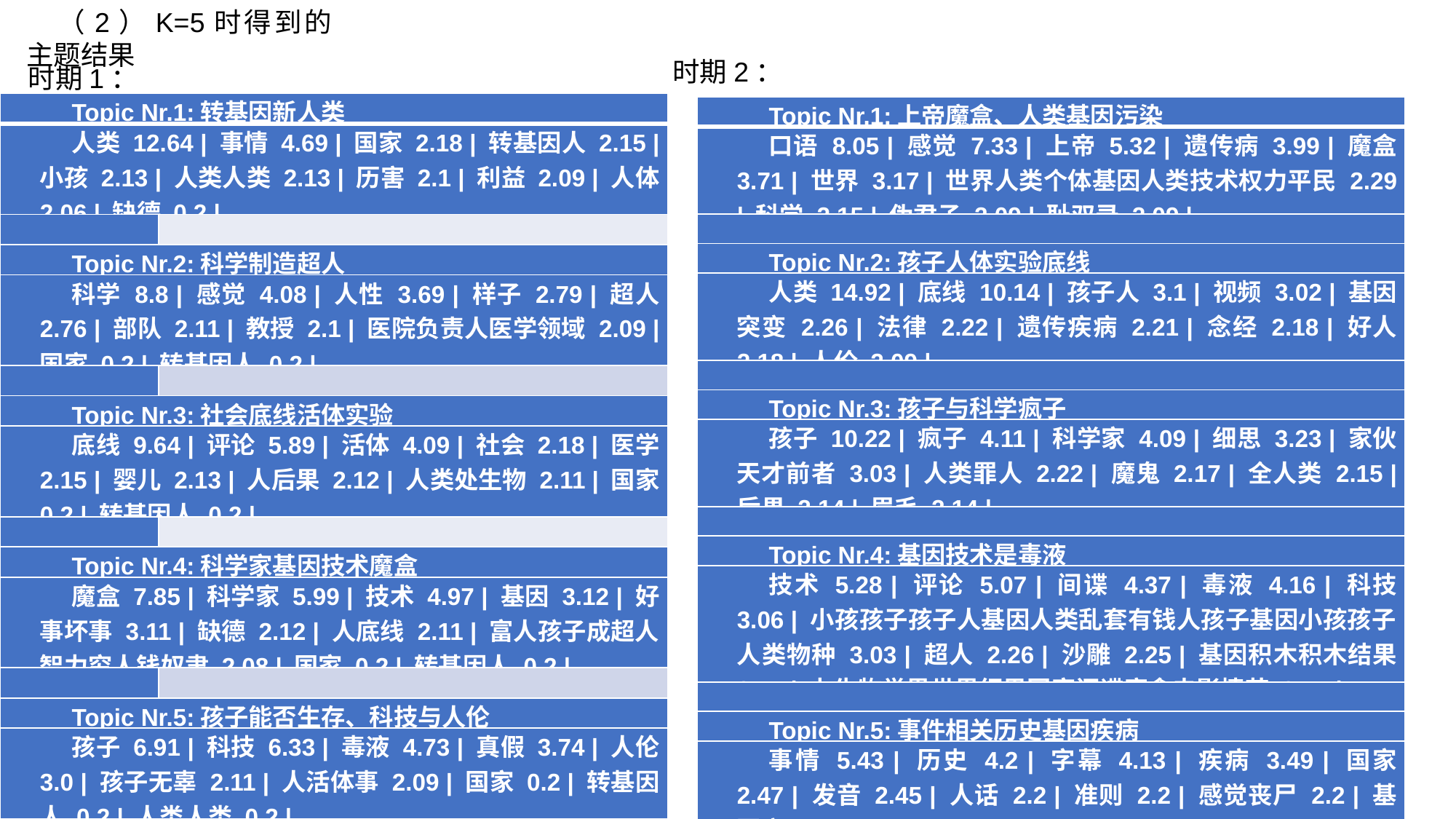

（2）K=5时得到的主题结果
时期2：
时期1：
| Topic Nr.1:转基因新人类 |  |
| --- | --- |
| 人类 12.64 | 事情 4.69 | 国家 2.18 | 转基因人 2.15 | 小孩 2.13 | 人类人类 2.13 | 历害 2.1 | 利益 2.09 | 人体 2.06 | 缺德 0.2 | |  |
|  |  |
| Topic Nr.2:科学制造超人 |  |
| 科学 8.8 | 感觉 4.08 | 人性 3.69 | 样子 2.79 | 超人 2.76 | 部队 2.11 | 教授 2.1 | 医院负责人医学领域 2.09 | 国家 0.2 | 转基因人 0.2 | |  |
|  |  |
| Topic Nr.3:社会底线活体实验 |  |
| 底线 9.64 | 评论 5.89 | 活体 4.09 | 社会 2.18 | 医学 2.15 | 婴儿 2.13 | 人后果 2.12 | 人类处生物 2.11 | 国家 0.2 | 转基因人 0.2 | |  |
|  |  |
| Topic Nr.4:科学家基因技术魔盒 |  |
| 魔盒 7.85 | 科学家 5.99 | 技术 4.97 | 基因 3.12 | 好事坏事 3.11 | 缺德 2.12 | 人底线 2.11 | 富人孩子成超人智力穷人钱奴隶 2.08 | 国家 0.2 | 转基因人 0.2 | |  |
|  |  |
| Topic Nr.5:孩子能否生存、科技与人伦 |  |
| 孩子 6.91 | 科技 6.33 | 毒液 4.73 | 真假 3.74 | 人伦 3.0 | 孩子无辜 2.11 | 人活体事 2.09 | 国家 0.2 | 转基因人 0.2 | 人类人类 0.2 | |  |
| Topic Nr.1:上帝魔盒、人类基因污染 |
| --- |
| 口语 8.05 | 感觉 7.33 | 上帝 5.32 | 遗传病 3.99 | 魔盒 3.71 | 世界 3.17 | 世界人类个体基因人类技术权力平民 2.29 | 科学 2.15 | 伪君子 2.09 | 耻双录 2.09 | |
|  |
| Topic Nr.2:孩子人体实验底线 |
| 人类 14.92 | 底线 10.14 | 孩子人 3.1 | 视频 3.02 | 基因突变 2.26 | 法律 2.22 | 遗传疾病 2.21 | 念经 2.18 | 好人 2.18 | 人伦 2.09 | |
|  |
| Topic Nr.3:孩子与科学疯子 |
| 孩子 10.22 | 疯子 4.11 | 科学家 4.09 | 细思 3.23 | 家伙天才前者 3.03 | 人类罪人 2.22 | 魔鬼 2.17 | 全人类 2.15 | 后果 2.14 | 眉毛 2.14 | |
|  |
| Topic Nr.4:基因技术是毒液 |
| 技术 5.28 | 评论 5.07 | 间谍 4.37 | 毒液 4.16 | 科技 3.06 | 小孩孩子孩子人基因人类乱套有钱人孩子基因小孩孩子人类物种 3.03 | 超人 2.26 | 沙雕 2.25 | 基因积木积木结果 2.15 | 力生物学界世界细思国家间谍魔盒电影情节 2.14 | |
|  |
| Topic Nr.5:事件相关历史基因疾病 |
| 事情 5.43 | 历史 4.2 | 字幕 4.13 | 疾病 3.49 | 国家 2.47 | 发音 2.45 | 人话 2.2 | 准则 2.2 | 感觉丧尸 2.2 | 基因变异 2.19 | |